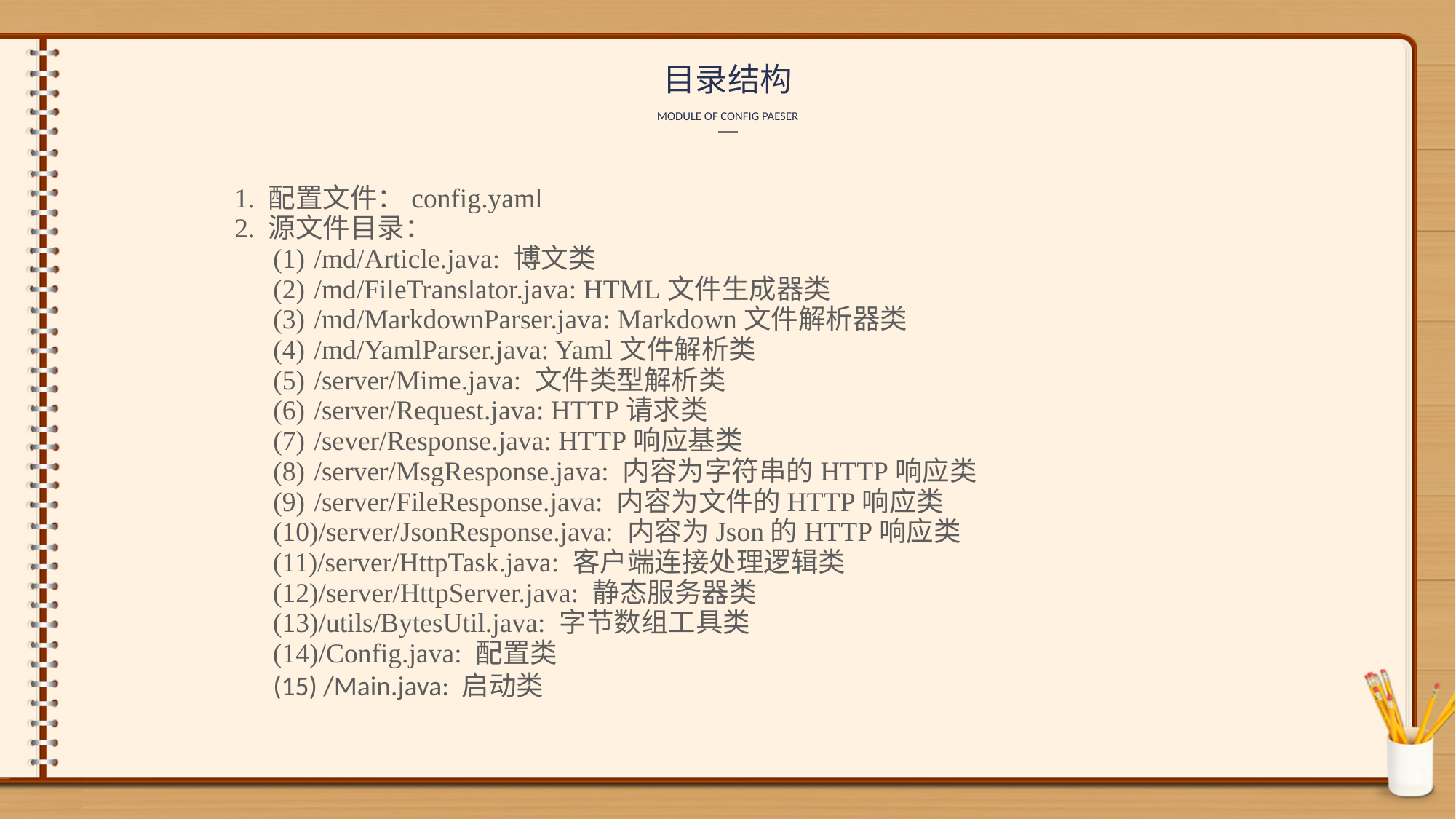

目录结构
MODULE OF CONFIG PAESER
1. 配置文件：config.yaml
2. 源文件目录：
/md/Article.java: 博文类
/md/FileTranslator.java: HTML文件生成器类
/md/MarkdownParser.java: Markdown文件解析器类
/md/YamlParser.java: Yaml文件解析类
/server/Mime.java: 文件类型解析类
/server/Request.java: HTTP请求类
/sever/Response.java: HTTP响应基类
/server/MsgResponse.java: 内容为字符串的HTTP响应类
/server/FileResponse.java: 内容为文件的HTTP响应类
/server/JsonResponse.java: 内容为Json的HTTP响应类
/server/HttpTask.java: 客户端连接处理逻辑类
/server/HttpServer.java: 静态服务器类
/utils/BytesUtil.java: 字节数组工具类
/Config.java: 配置类
(15) /Main.java: 启动类